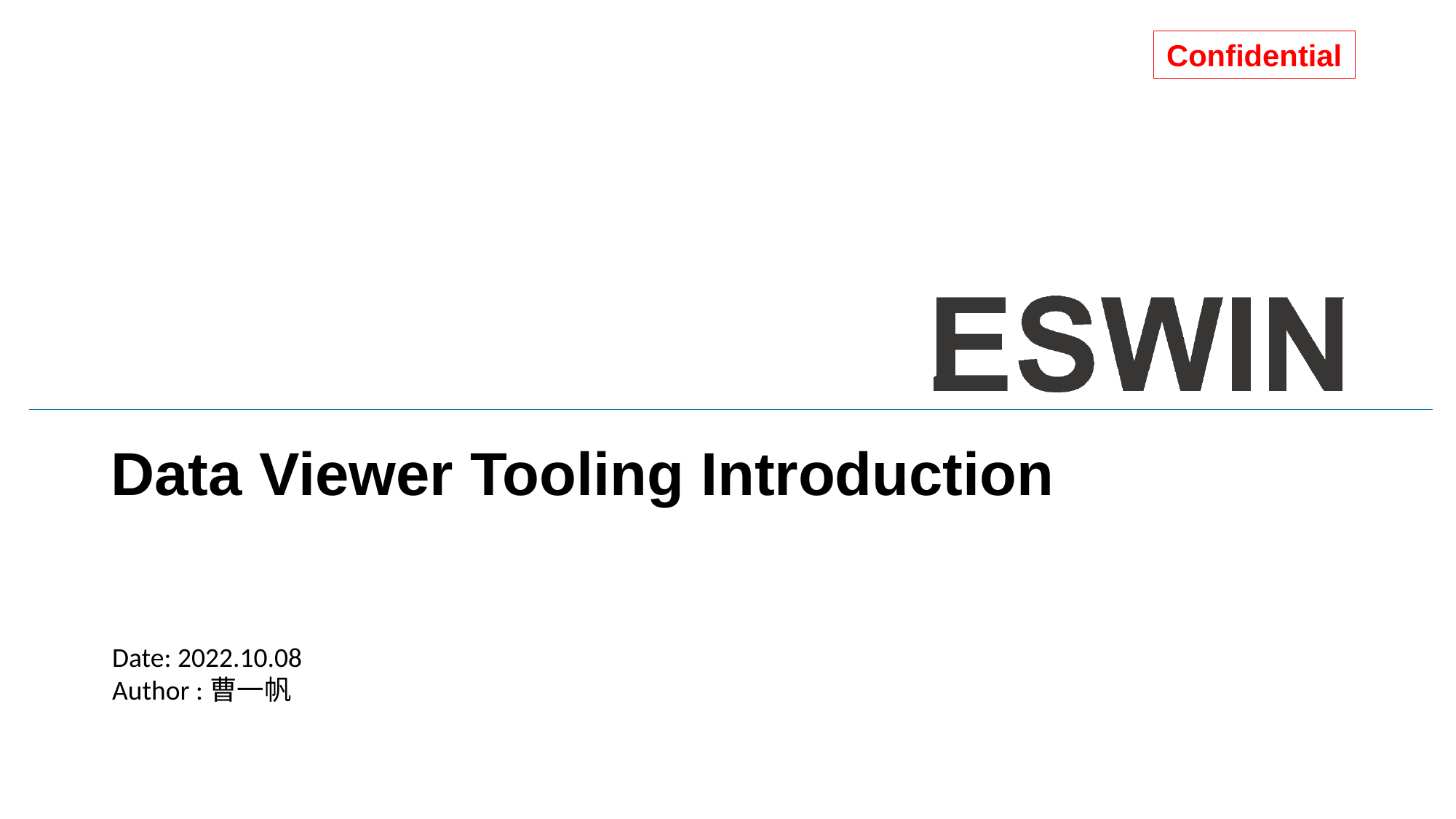

Confidential
# Data Viewer Tooling Introduction
Date: 2022.10.08
Author :曹一帆